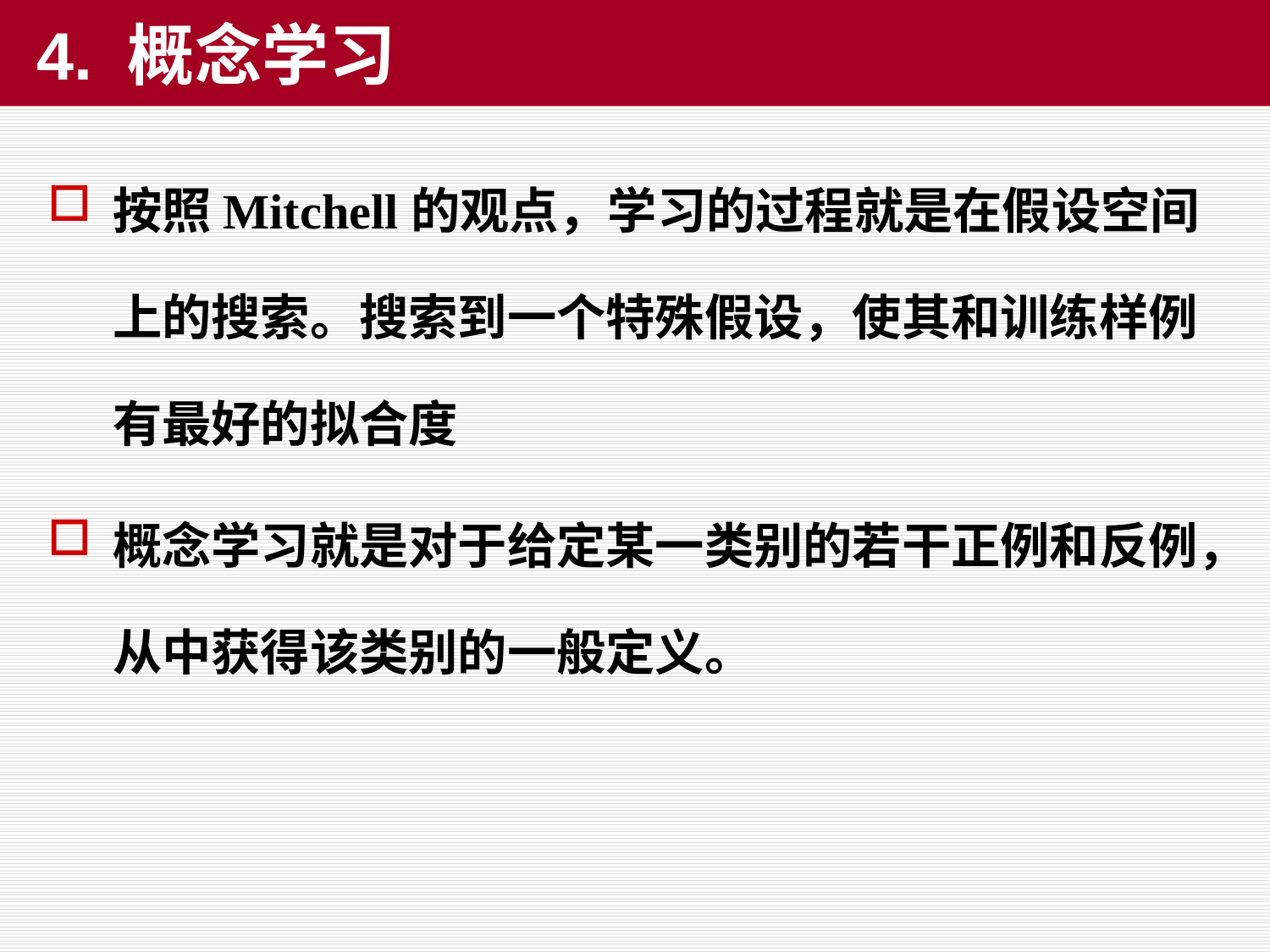

# 4. 概念学习
按照Mitchell的观点，学习的过程就是在假设空间上的搜索。搜索到一个特殊假设，使其和训练样例有最好的拟合度
概念学习就是对于给定某一类别的若干正例和反例，从中获得该类别的一般定义。